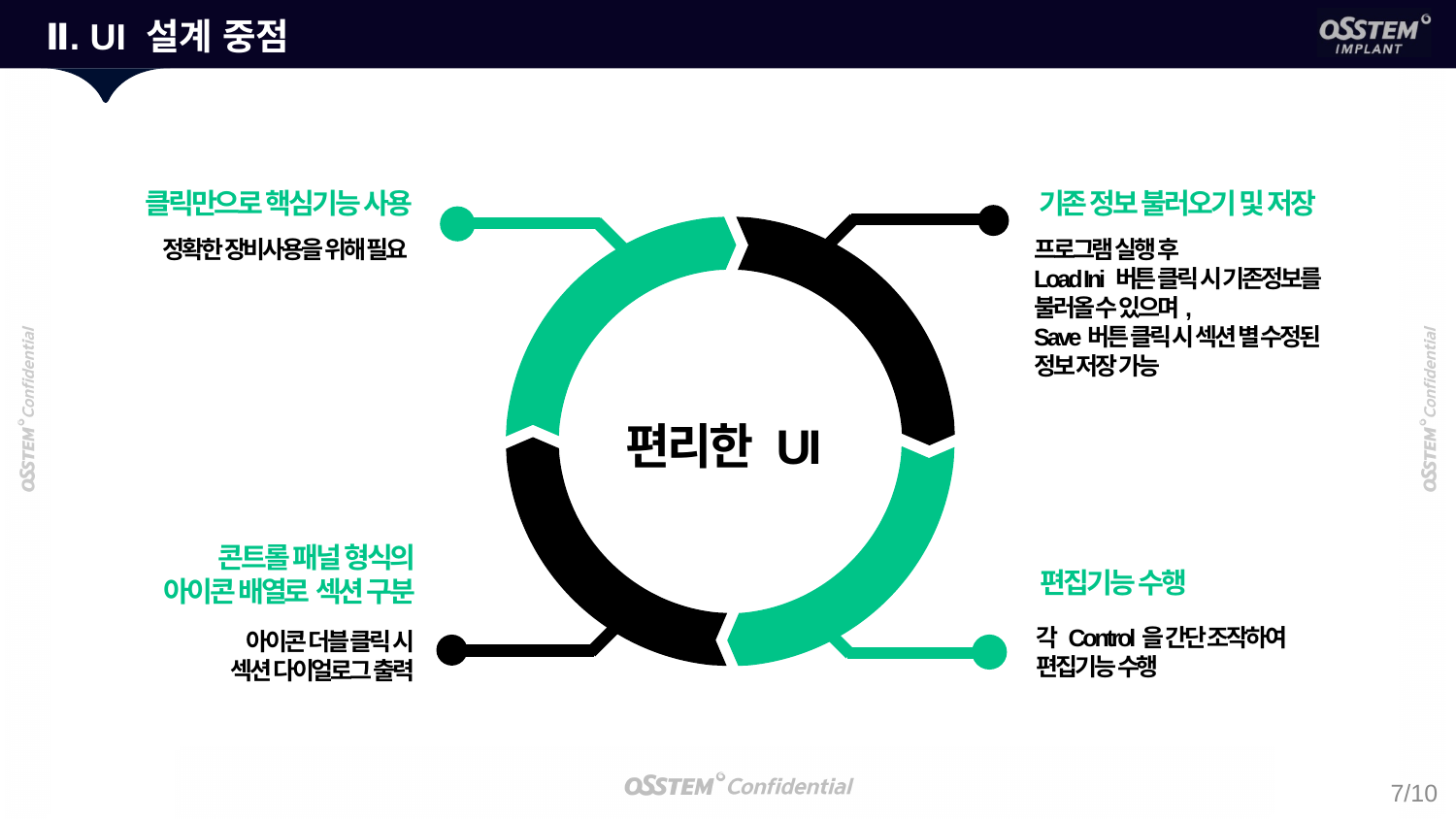

Ⅱ. UI 설계 중점
클릭만으로 핵심기능 사용
기존 정보 불러오기 및 저장

편리한 UI

정확한 장비사용을 위해 필요
프로그램 실행 후
Load Ini 버튼 클릭 시 기존정보를
불러올 수 있으며,
Save버튼 클릭 시 섹션 별 수정된
정보 저장 가능

콘트롤 패널 형식의
아이콘 배열로 섹션 구분
편집기능 수행
각 Control을 간단 조작하여
편집기능 수행
아이콘 더블 클릭 시
섹션 다이얼로그 출력